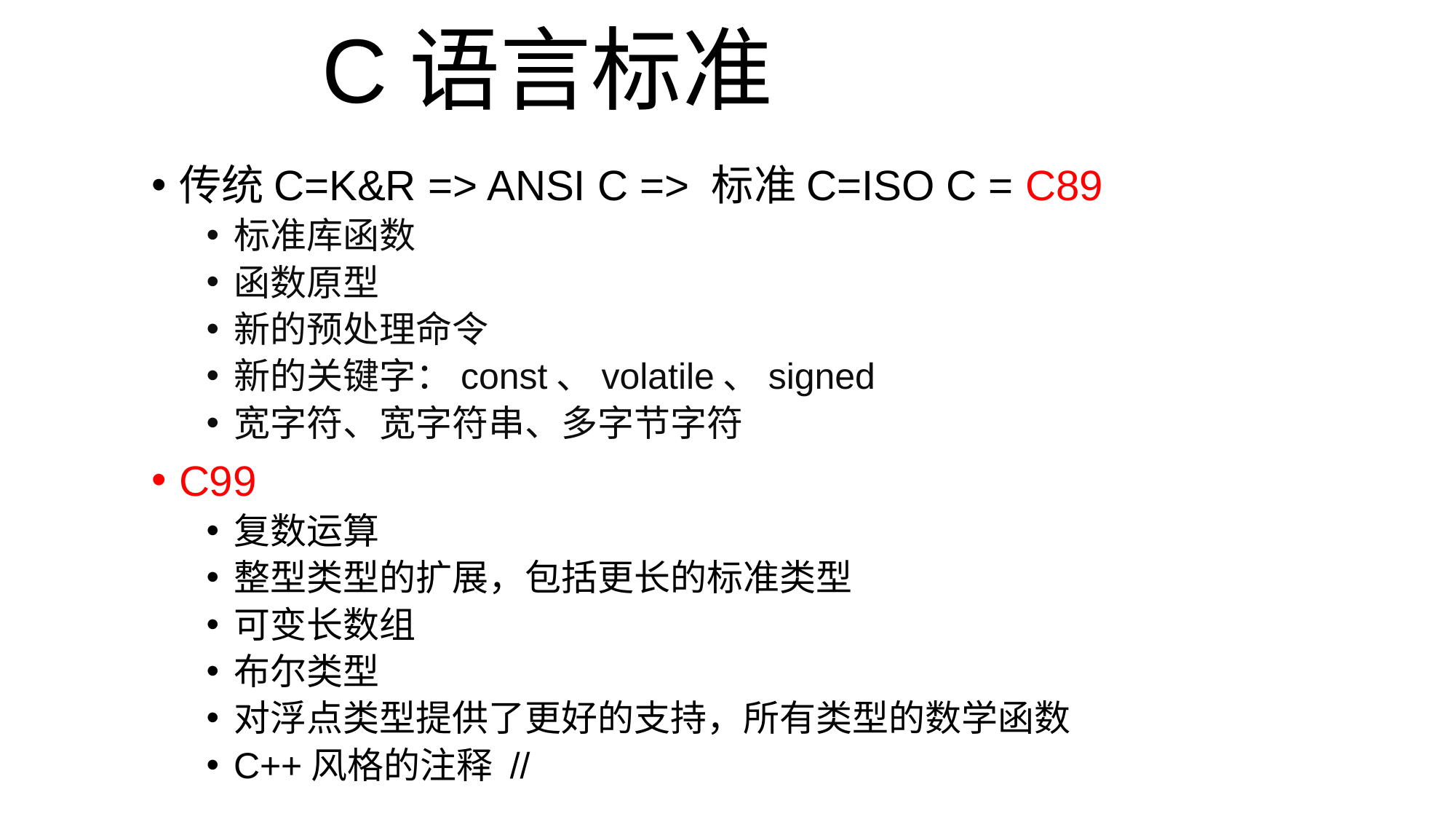

C语言标准
传统C=K&R => ANSI C => 标准C=ISO C = C89
标准库函数
函数原型
新的预处理命令
新的关键字：const、volatile、signed
宽字符、宽字符串、多字节字符
C99
复数运算
整型类型的扩展，包括更长的标准类型
可变长数组
布尔类型
对浮点类型提供了更好的支持，所有类型的数学函数
C++风格的注释 //